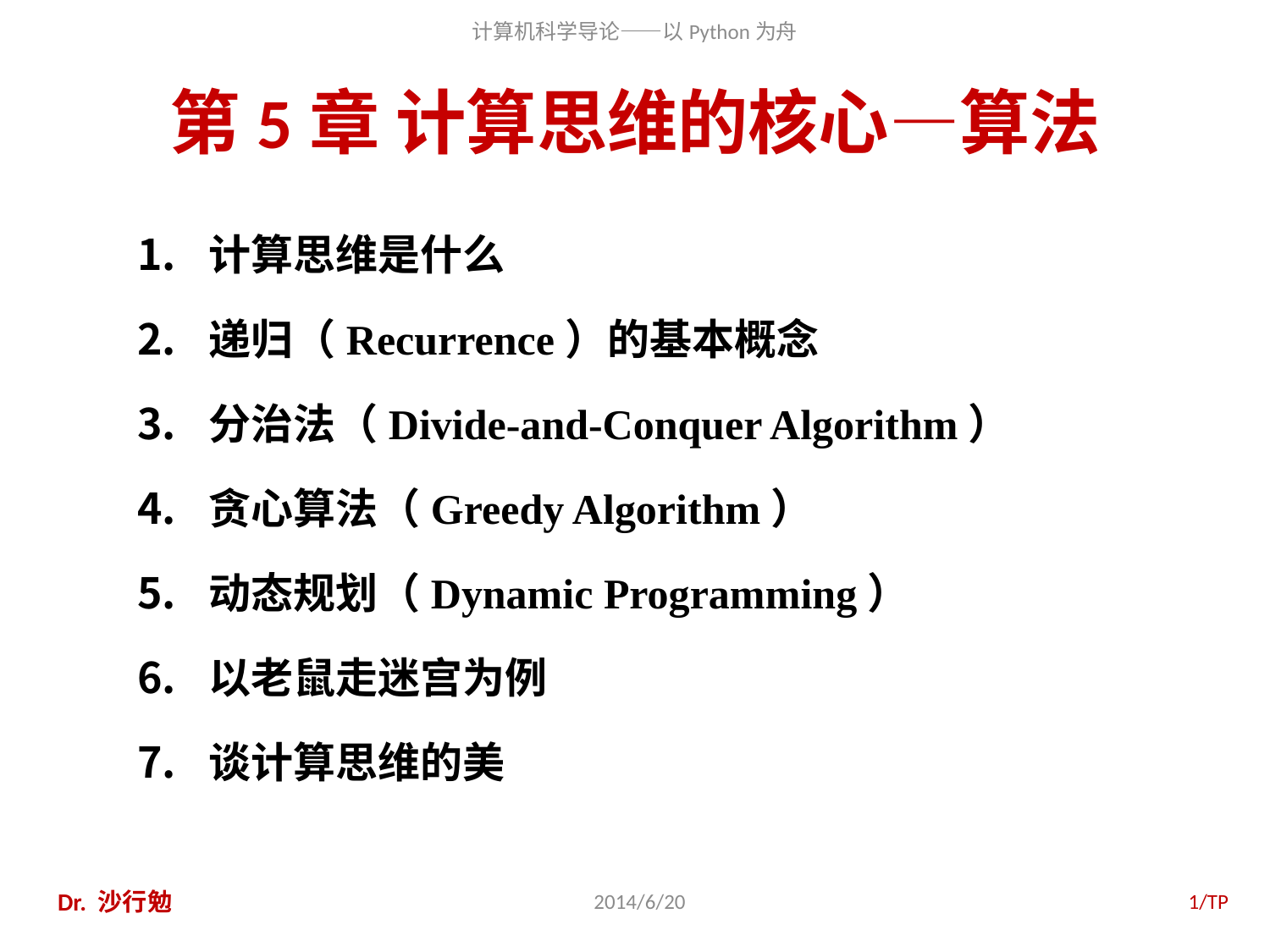

# 第5章 计算思维的核心—算法
计算思维是什么
递归（Recurrence）的基本概念
分治法（Divide-and-Conquer Algorithm）
贪心算法（Greedy Algorithm）
动态规划（Dynamic Programming）
以老鼠走迷宫为例
谈计算思维的美
Dr. 沙行勉
2014/6/20
1/TP